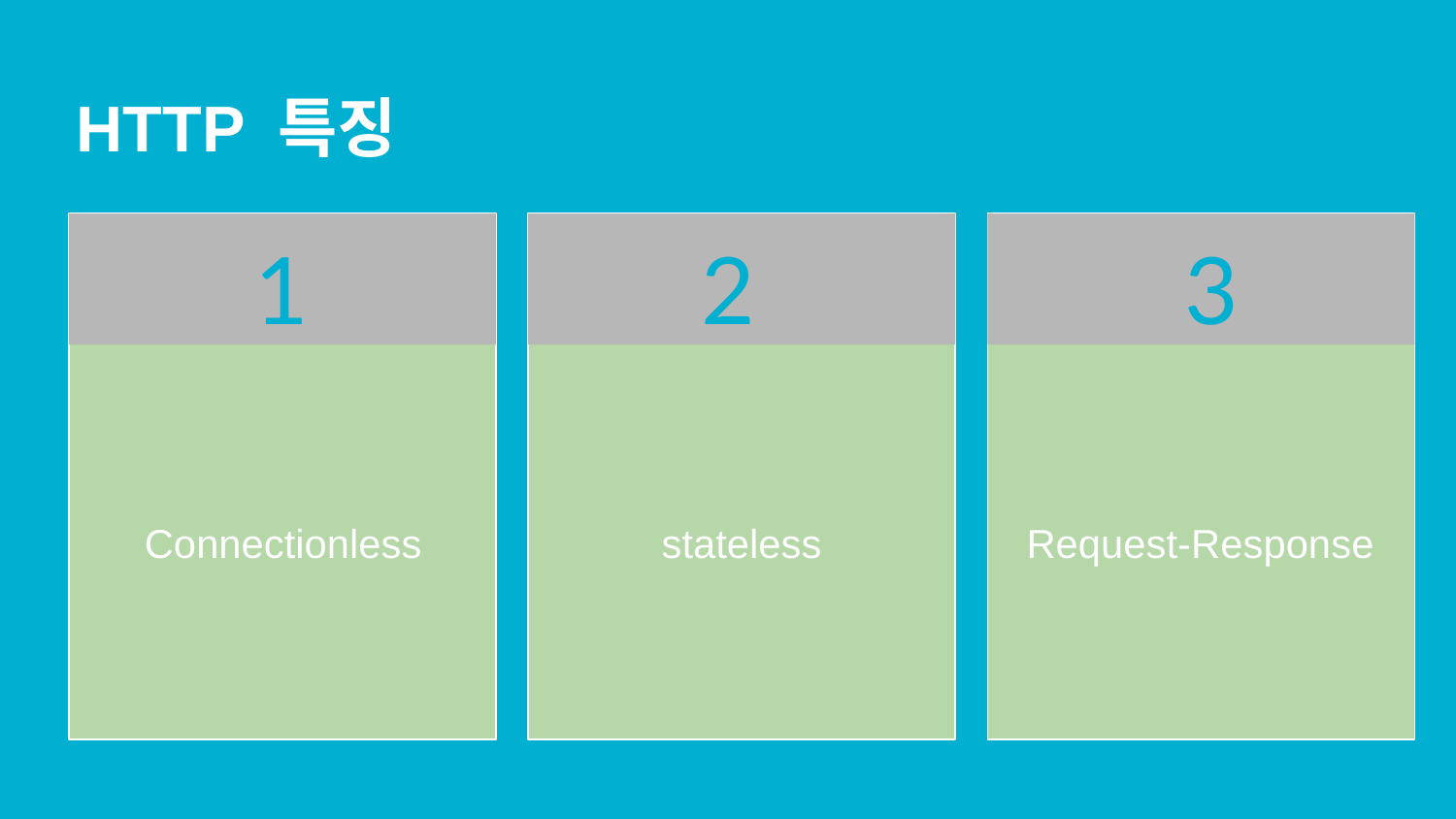

HTTP 특징
2

1

지구 밖에서도 육안으로 식별 가능
2

호주 퀸즐랜드에 위치
3
Connectionless
stateless
Request-Response